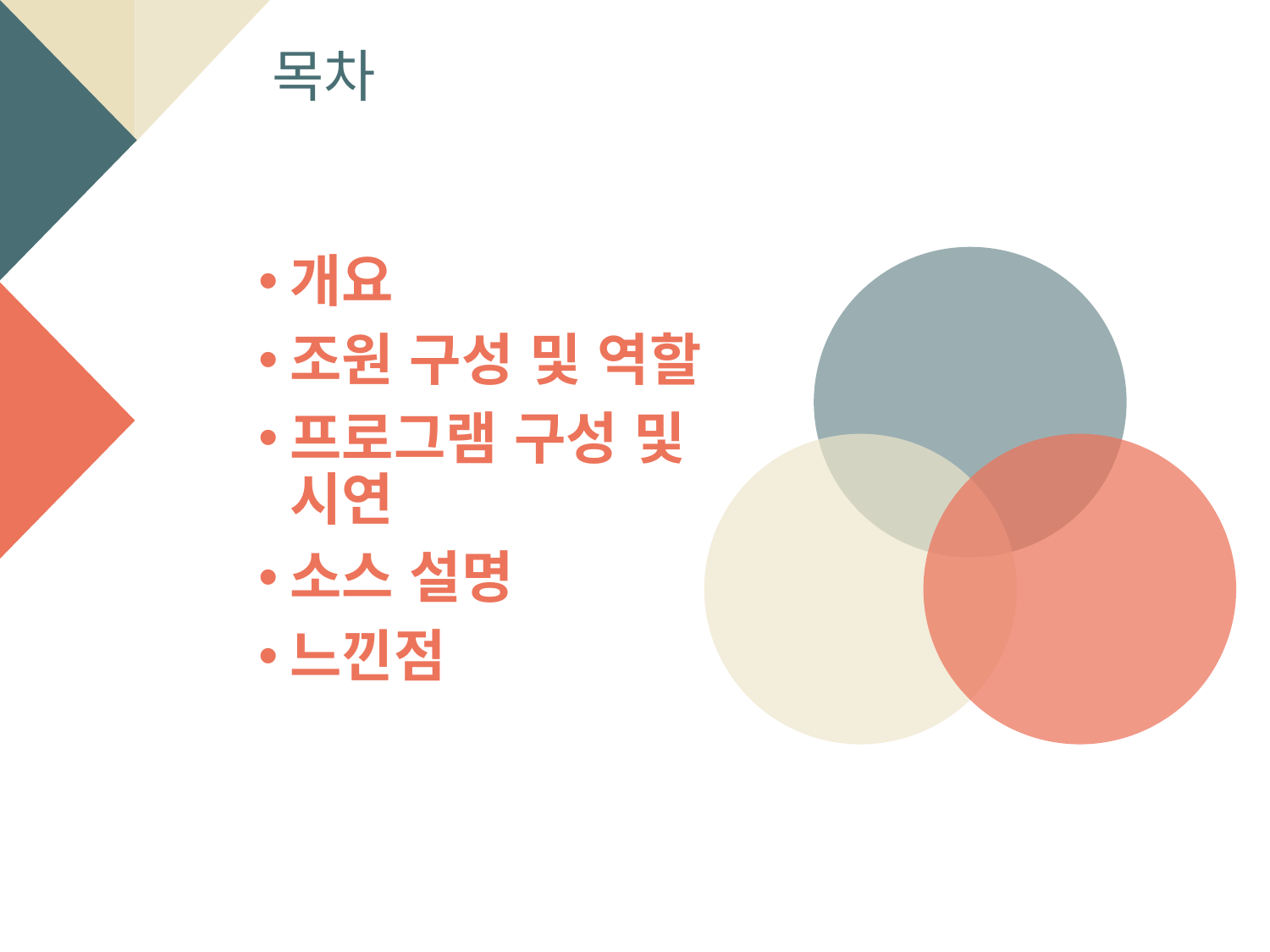

목차

개요
조원 구성 및 역할
프로그램 구성 및 시연
소스 설명
느낀점